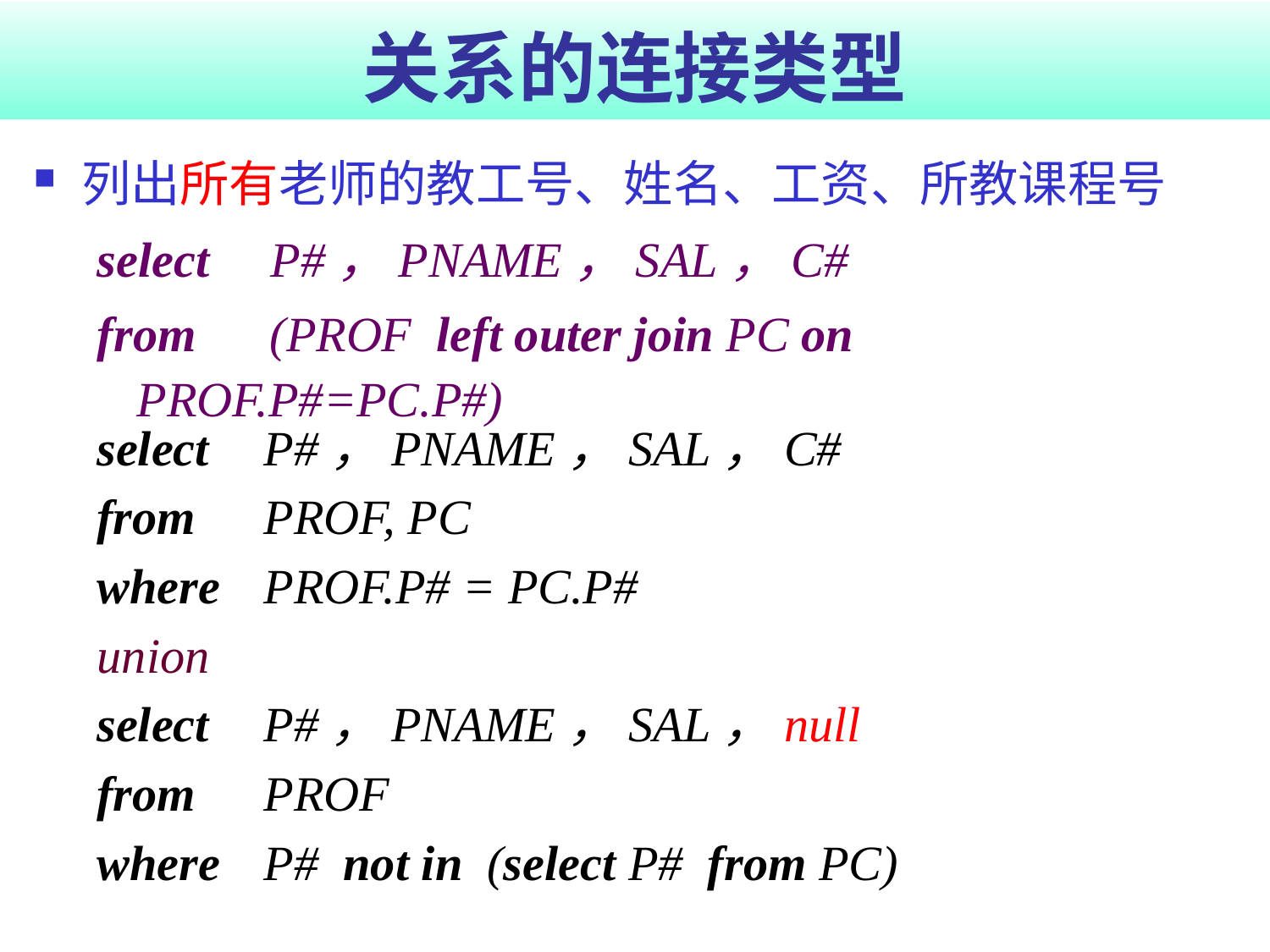

# 关系的连接类型
列出所有老师的教工号、姓名、工资、所教课程号
select     P#，PNAME，SAL，C#
from      (PROF  left outer join PC on PROF.P#=PC.P#)
select	P#，PNAME，SAL，C#
from	PROF, PC
where	PROF.P# = PC.P#
union
select	P#，PNAME，SAL，null
from	PROF
where	P#  not in  (select P#  from PC)